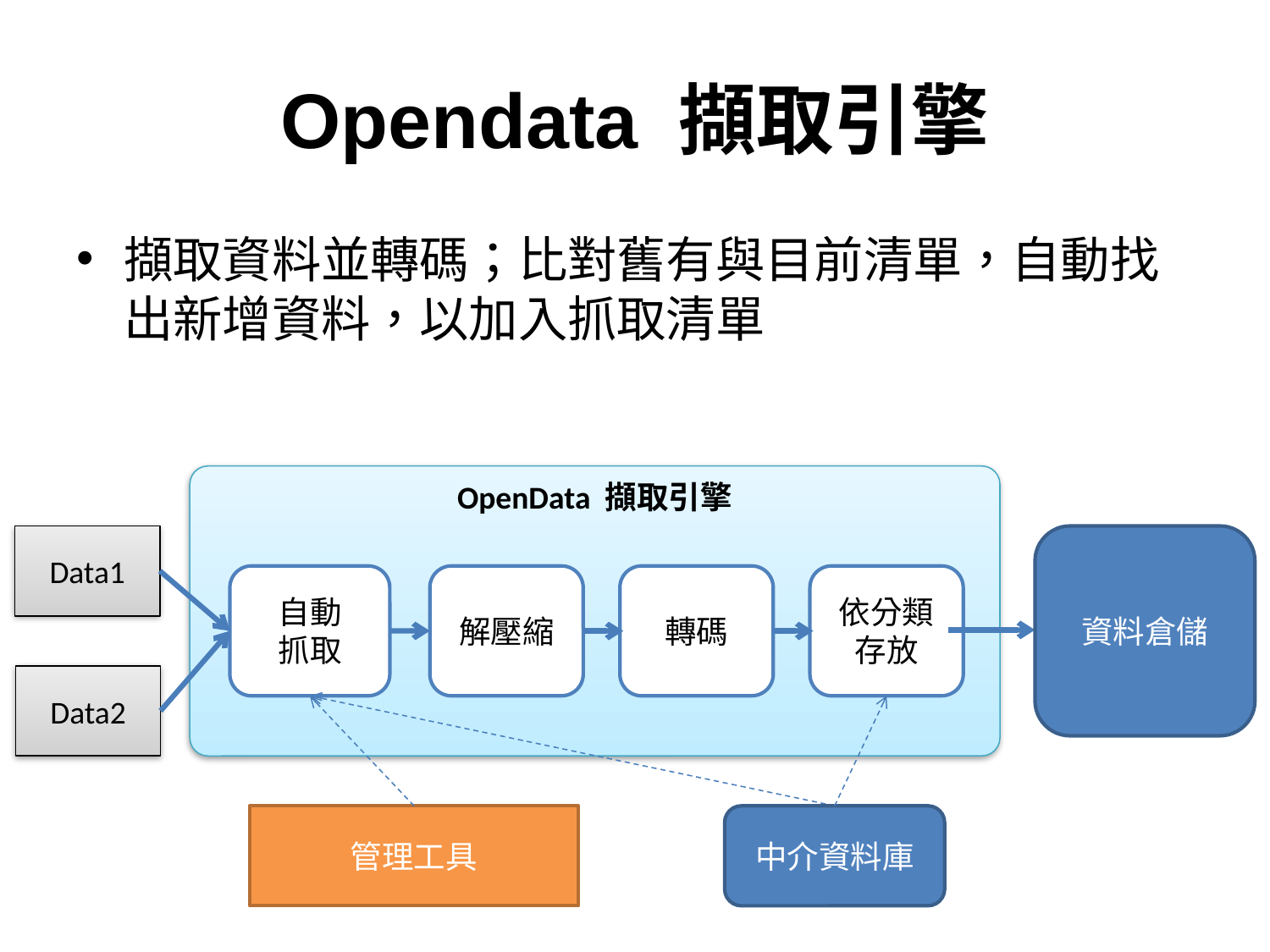

# Opendata 擷取引擎
擷取資料並轉碼；比對舊有與目前清單，自動找出新增資料，以加入抓取清單

OpenData 擷取引擎
Data1
資料倉儲
自動
抓取
解壓縮
轉碼
依分類存放
Data2
管理工具
中介資料庫